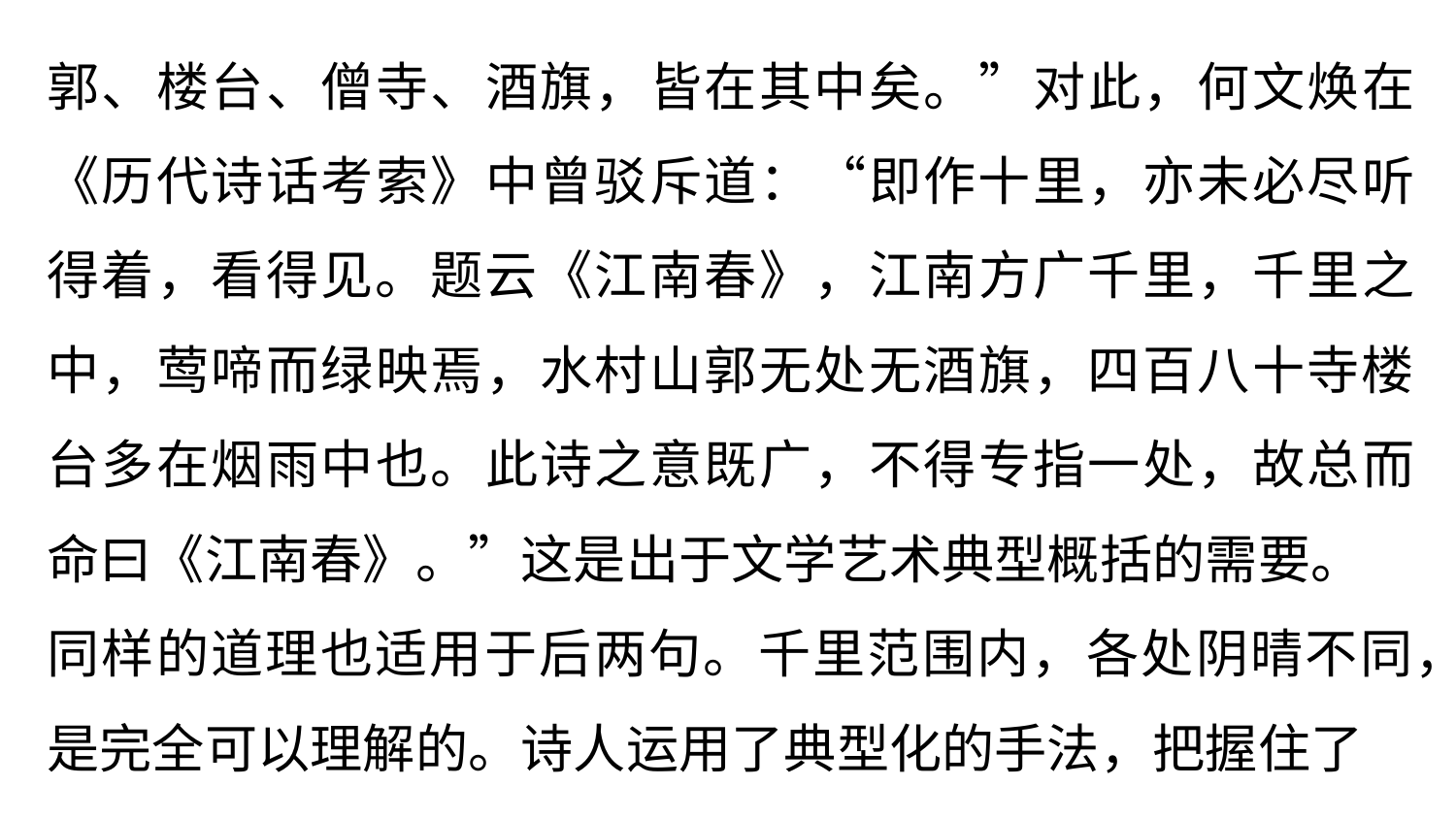

郭、楼台、僧寺、酒旗，皆在其中矣。”对此，何文焕在《历代诗话考索》中曾驳斥道：“即作十里，亦未必尽听得着，看得见。题云《江南春》，江南方广千里，千里之中，莺啼而绿映焉，水村山郭无处无酒旗，四百八十寺楼台多在烟雨中也。此诗之意既广，不得专指一处，故总而命曰《江南春》。”这是出于文学艺术典型概括的需要。
同样的道理也适用于后两句。千里范围内，各处阴晴不同，是完全可以理解的。诗人运用了典型化的手法，把握住了